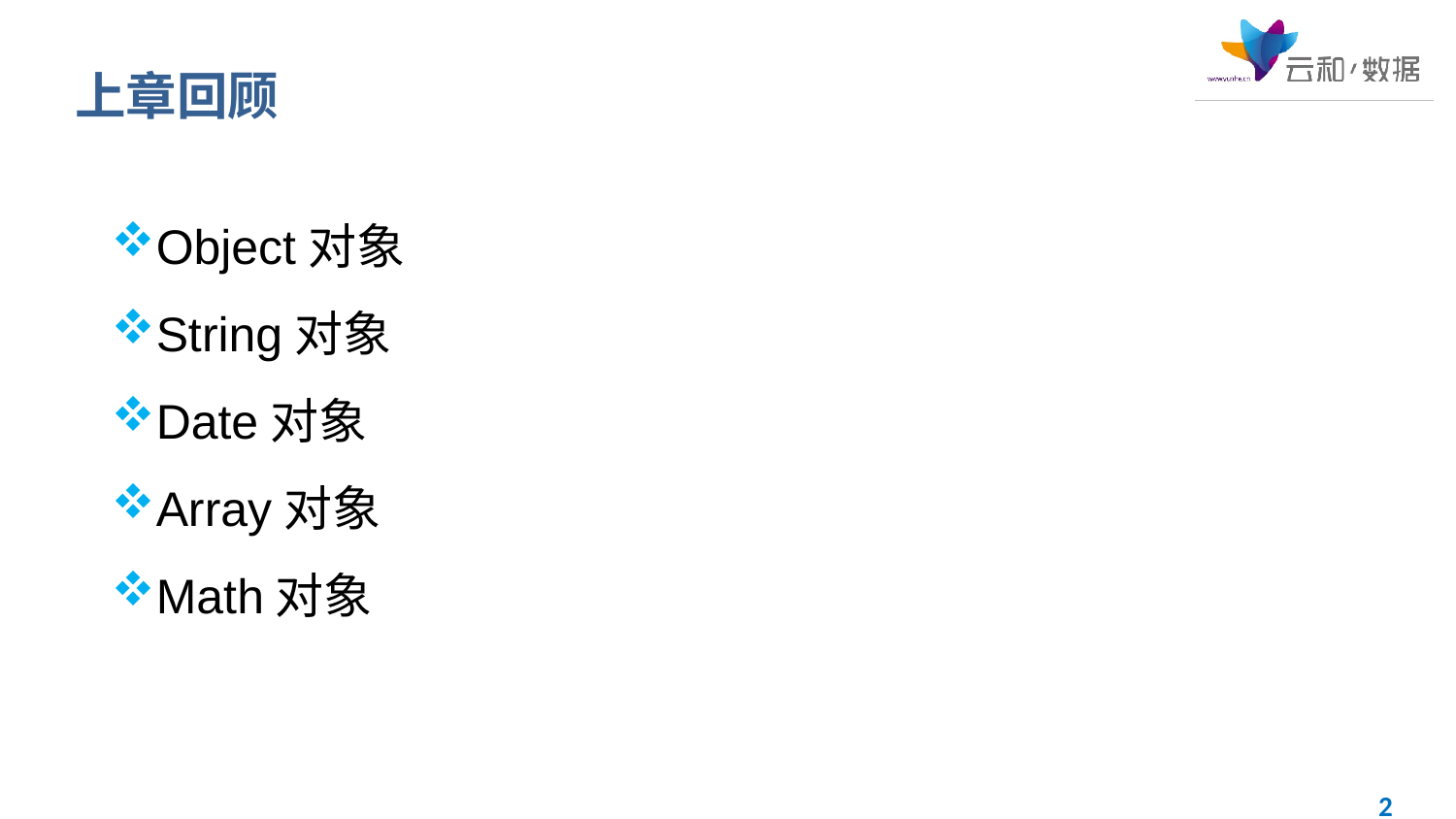

上章回顾
Object对象
String对象
Date对象
Array对象
Math对象
2
2